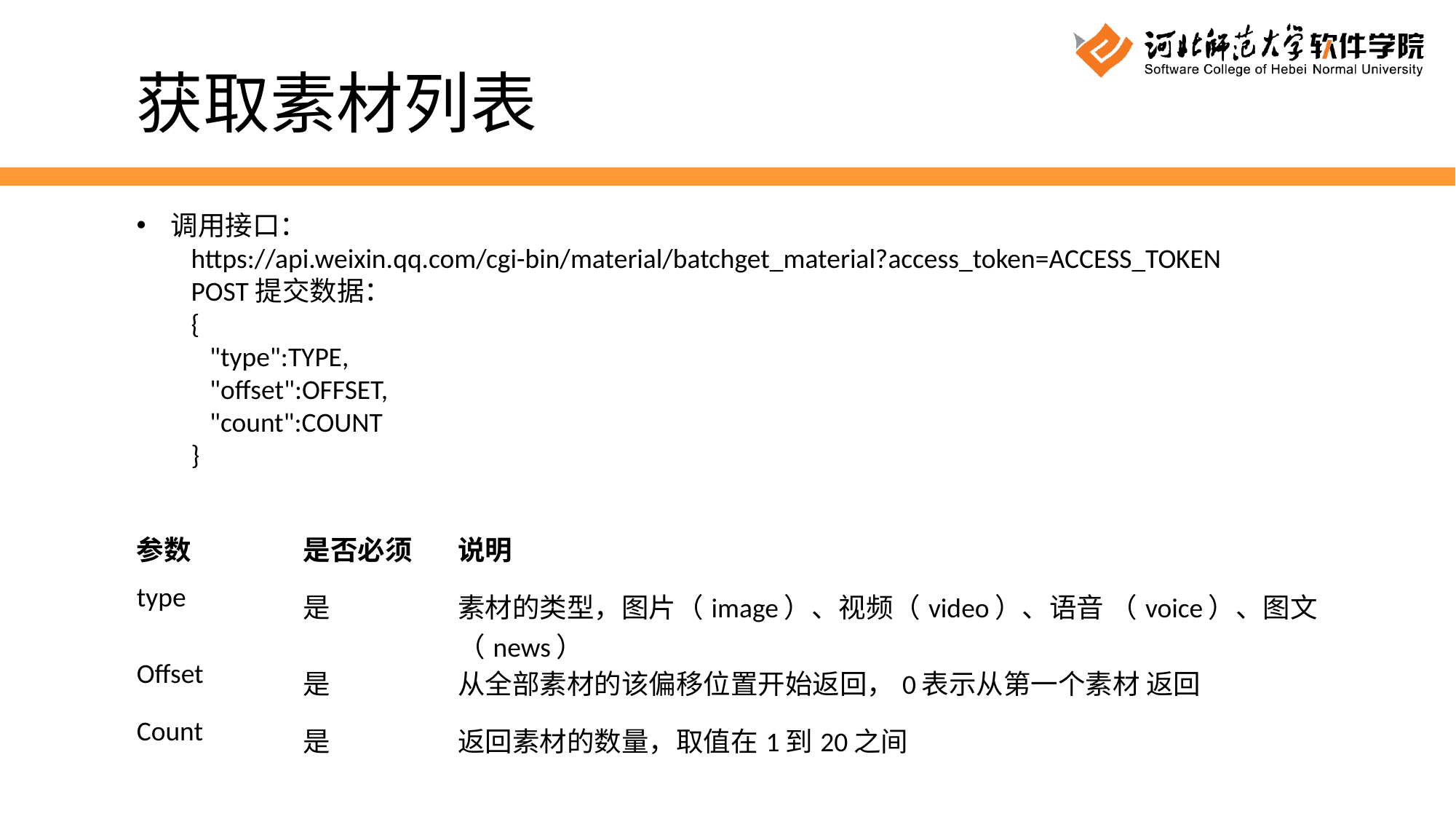

获取素材列表
调用接口：
https://api.weixin.qq.com/cgi-bin/material/batchget_material?access_token=ACCESS_TOKEN
POST提交数据：
{
   "type":TYPE,
   "offset":OFFSET,
   "count":COUNT
}
| 参数 | 是否必须 | 说明 |
| --- | --- | --- |
| type | 是 | 素材的类型，图片（image）、视频（video）、语音 （voice）、图文（news） |
| Offset | 是 | 从全部素材的该偏移位置开始返回，0表示从第一个素材 返回 |
| Count | 是 | 返回素材的数量，取值在1到20之间 |